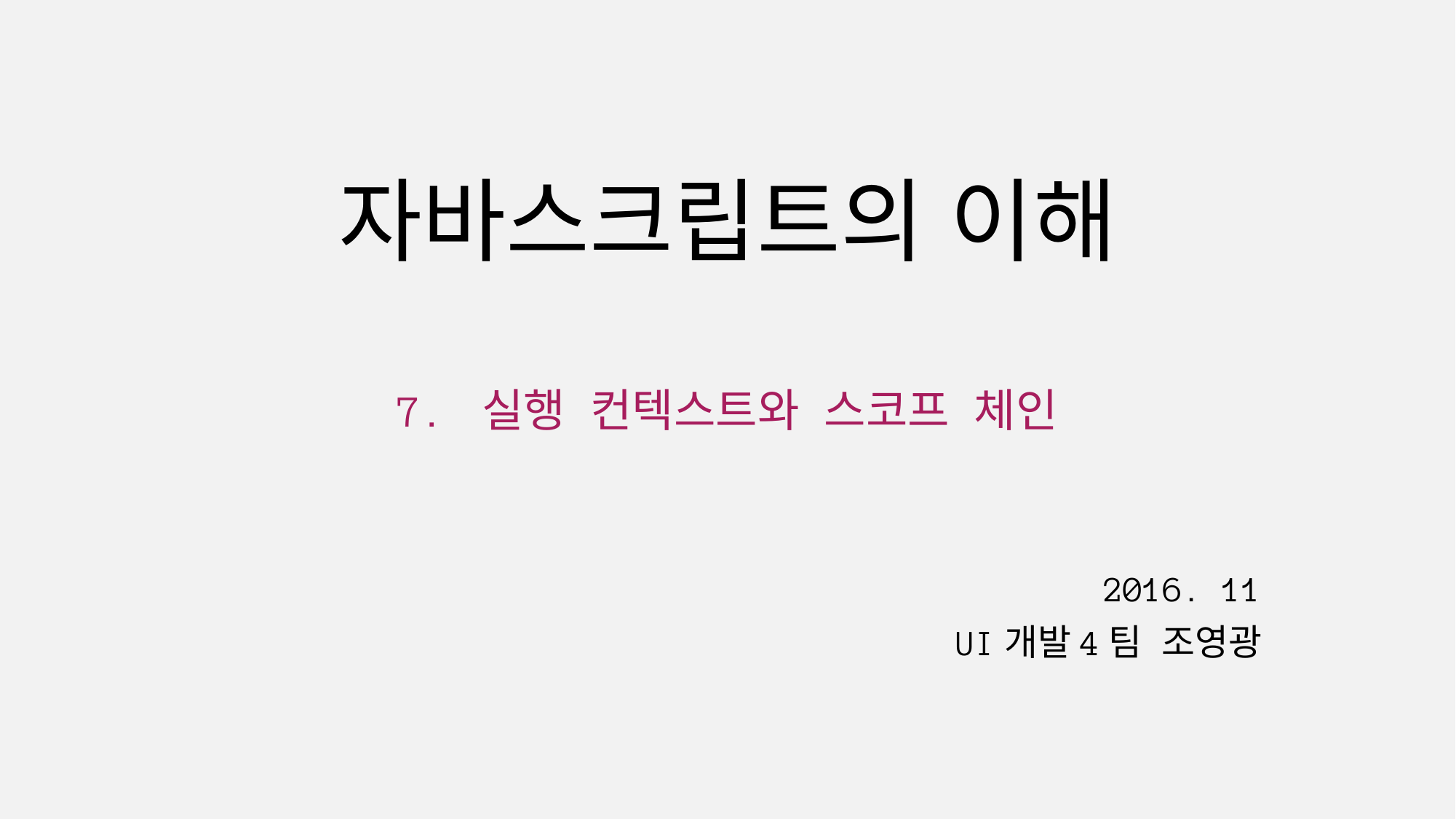

# 자바스크립트의 이해
7. 실행 컨텍스트와 스코프 체인
2016. 11
UI개발4팀 조영광